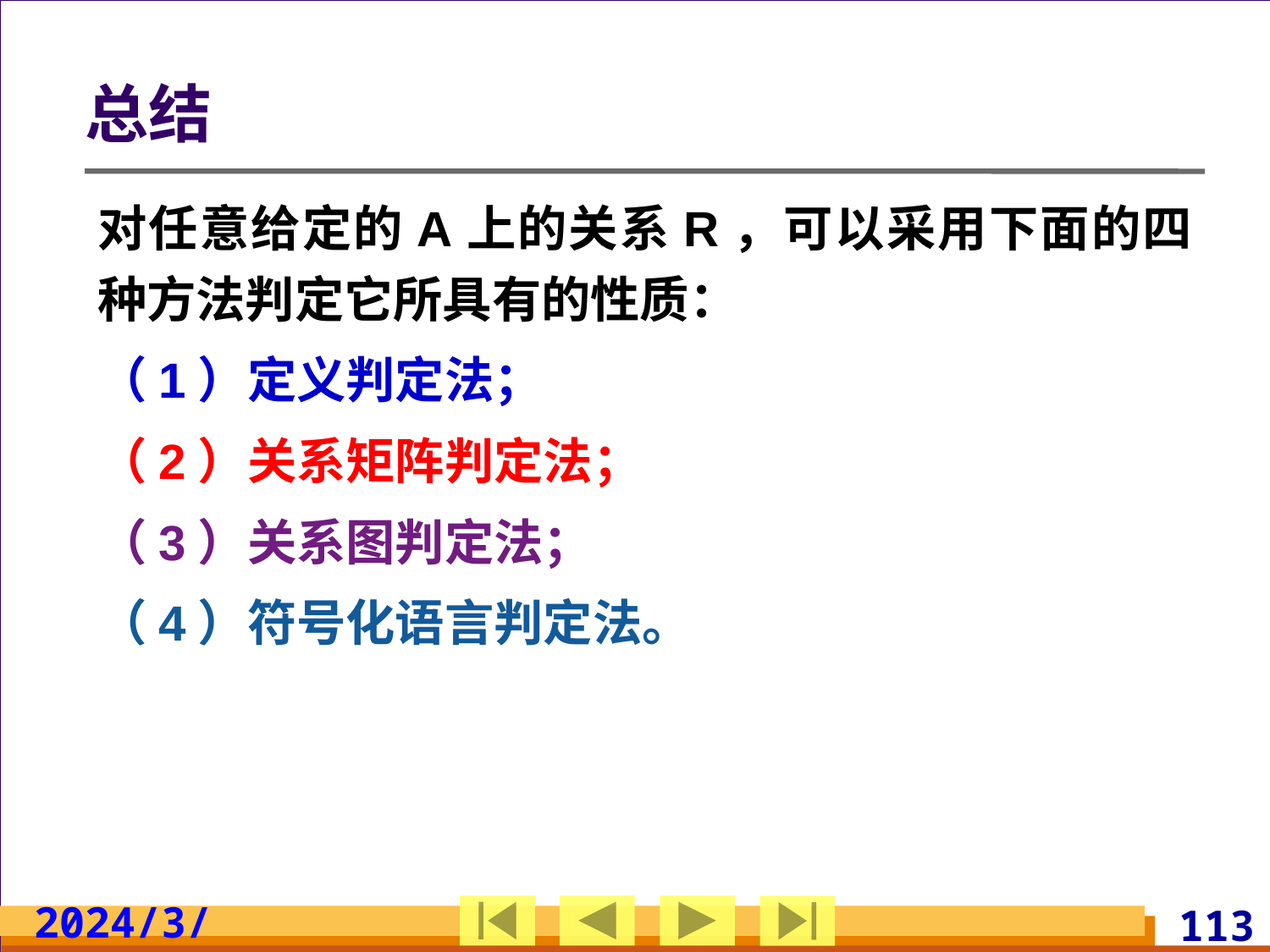

# 总结
对任意给定的A上的关系R，可以采用下面的四种方法判定它所具有的性质：
（1）定义判定法；
（2）关系矩阵判定法；
（3）关系图判定法；
（4）符号化语言判定法。
2024/3/10